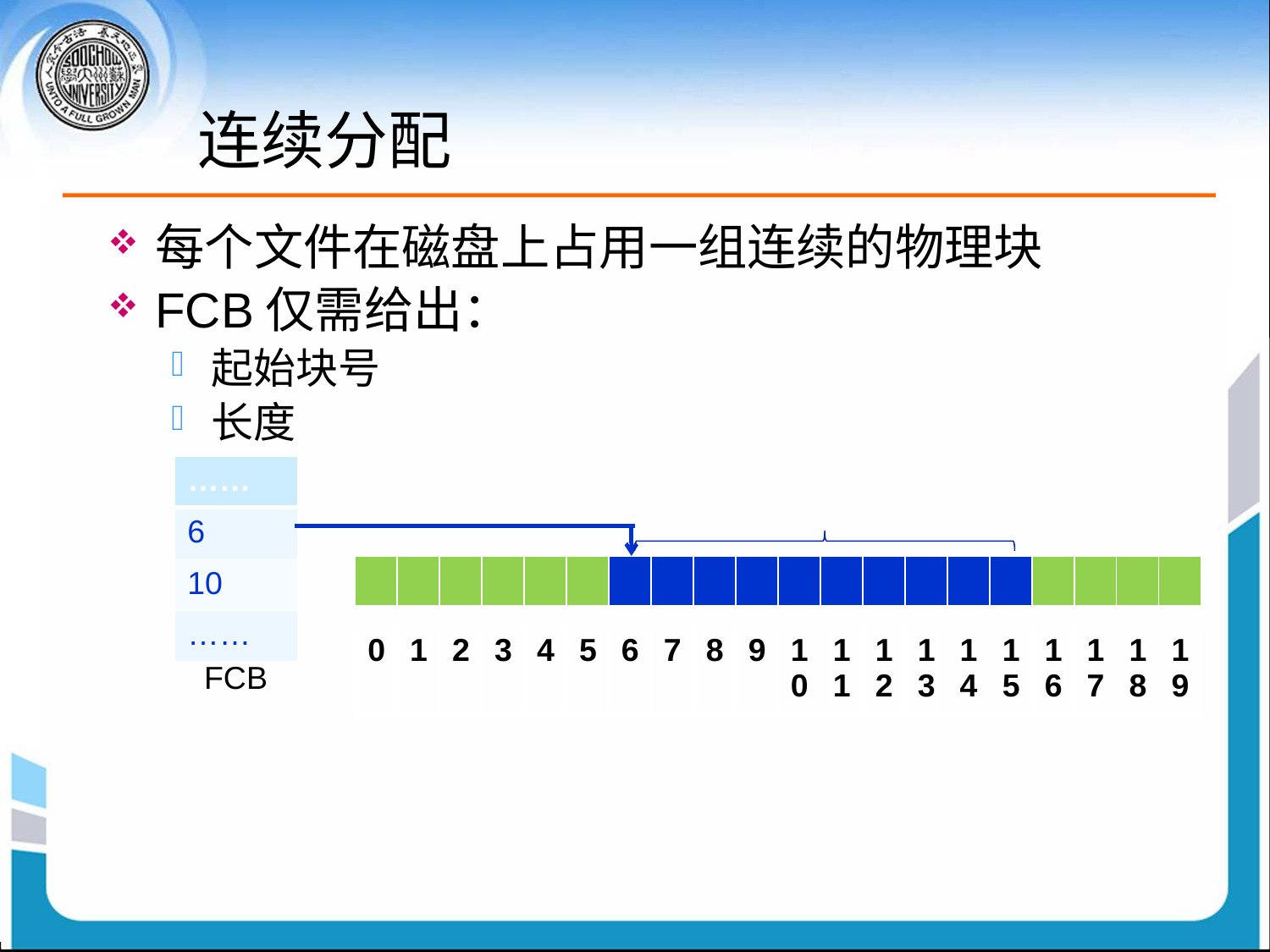

# 连续分配
每个文件在磁盘上占用一组连续的物理块
FCB仅需给出：
起始块号
长度

       FCB

| …… |
| --- |
| 6 |
| 10 |
| …… |
|  |  |  |  |  |  |  |  |  |  |  |  |  |  |  |  |  |  |  |  |
| --- | --- | --- | --- | --- | --- | --- | --- | --- | --- | --- | --- | --- | --- | --- | --- | --- | --- | --- | --- |
| 0 | 1 | 2 | 3 | 4 | 5 | 6 | 7 | 8 | 9 | 10 | 11 | 12 | 13 | 14 | 15 | 16 | 17 | 18 | 19 |
| --- | --- | --- | --- | --- | --- | --- | --- | --- | --- | --- | --- | --- | --- | --- | --- | --- | --- | --- | --- |